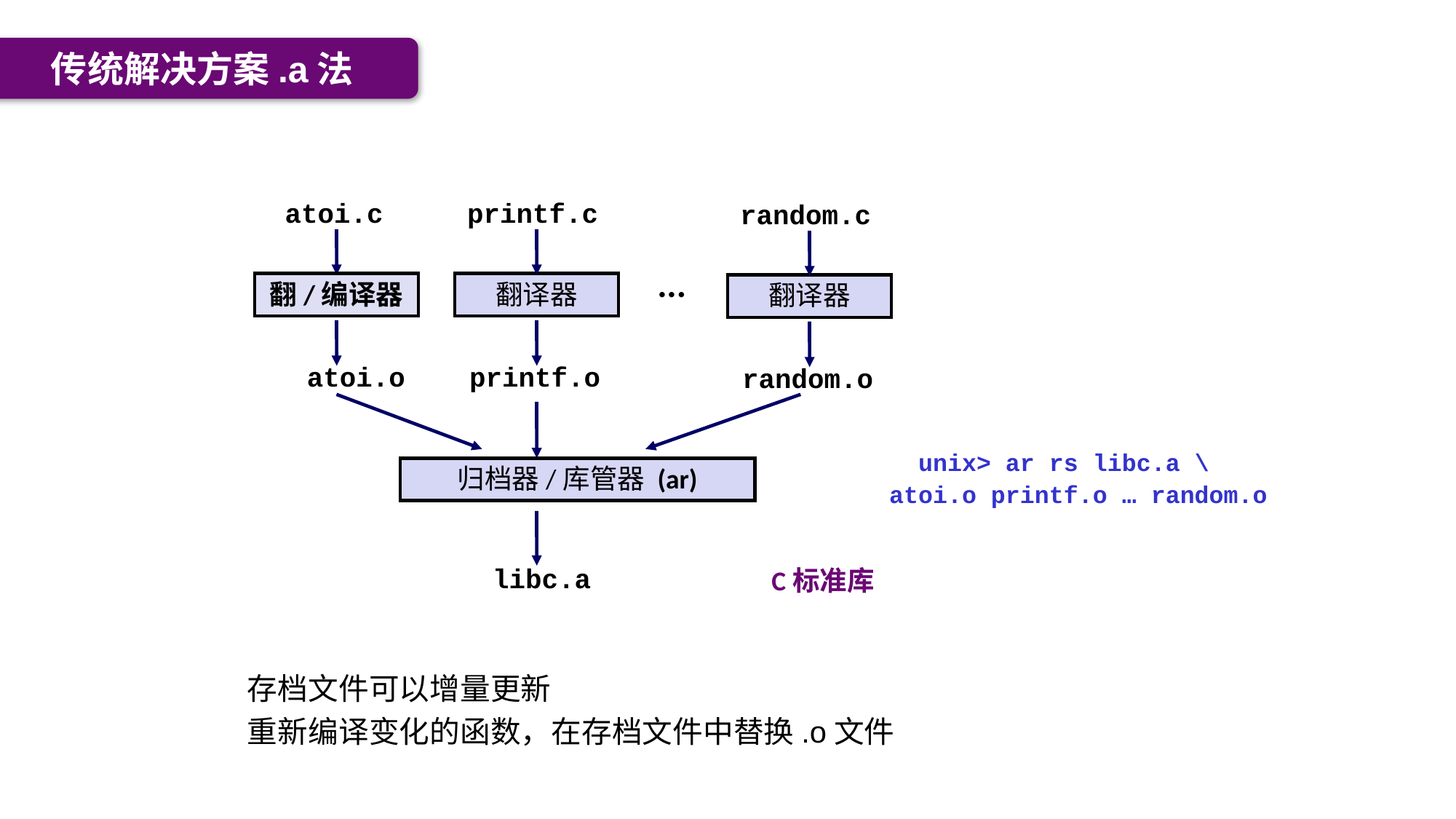

传统解决方案.a法
atoi.c
printf.c
random.c

...
翻/编译器
翻译器
翻译器

atoi.o
printf.o
random.o

unix> ar rs libc.a \
  atoi.o printf.o … random.o
归档器/库管器 (ar)

libc.a
C标准库
存档文件可以增量更新
重新编译变化的函数，在存档文件中替换.o文件